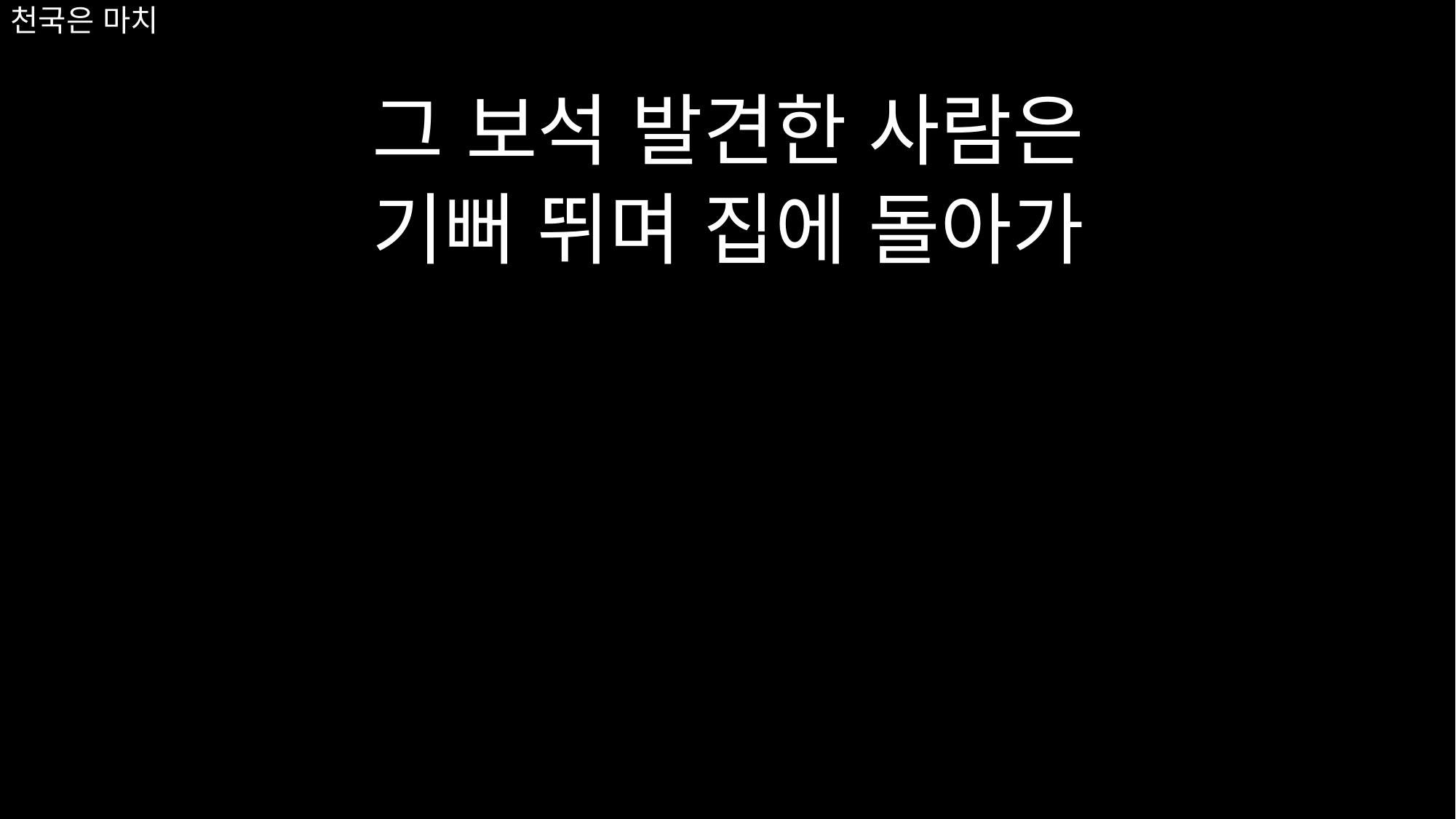

그 보석 발견한 사람은
기뻐 뛰며 집에 돌아가

# 천국은 마치